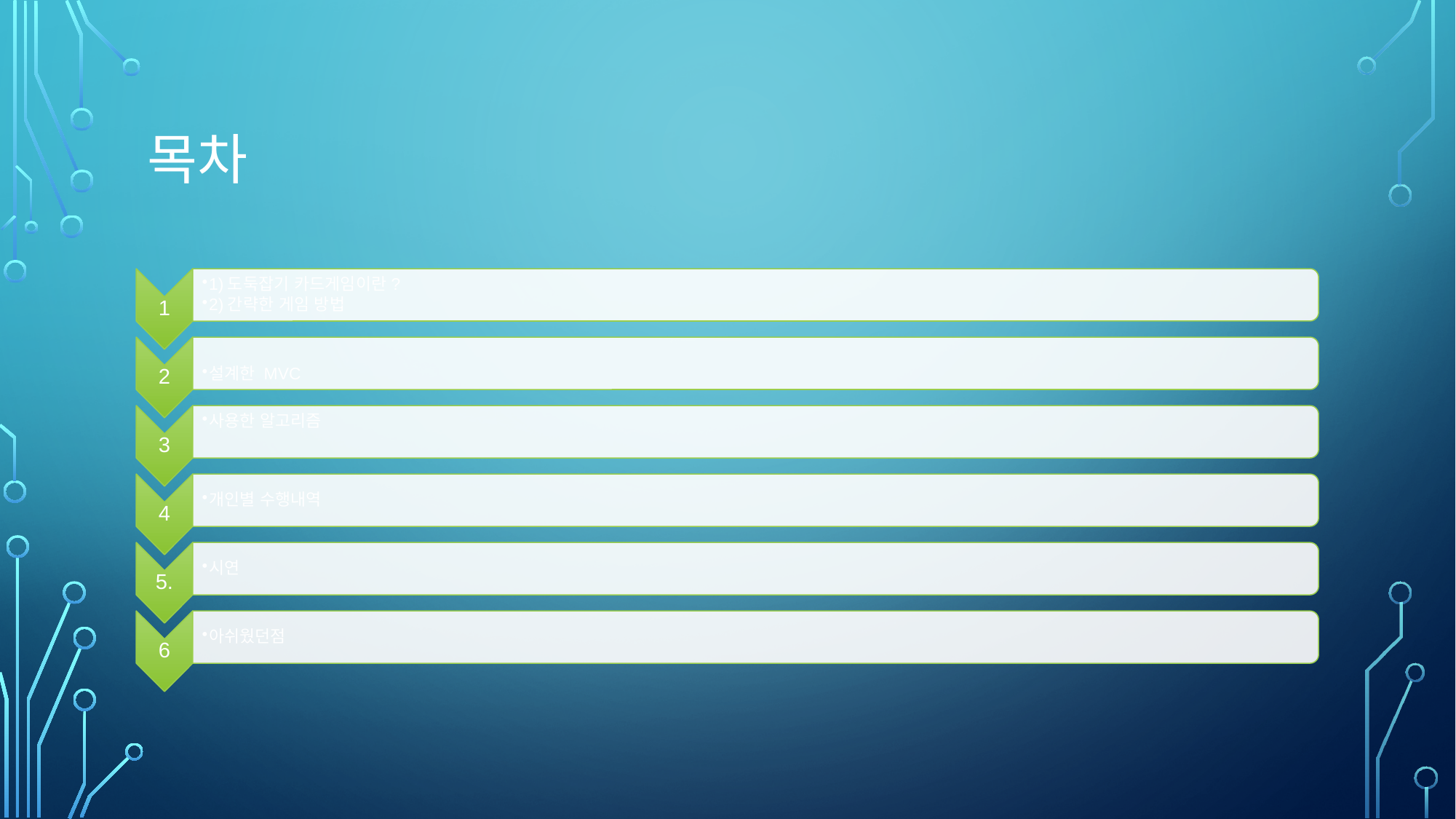

# 목차
1
1)도둑잡기 카드게임이란?
2)간략한 게임 방법
2

설계한 MVC
3
사용한 알고리즘

4
개인별 수행내역
5.
시연
6
아쉬웠던점